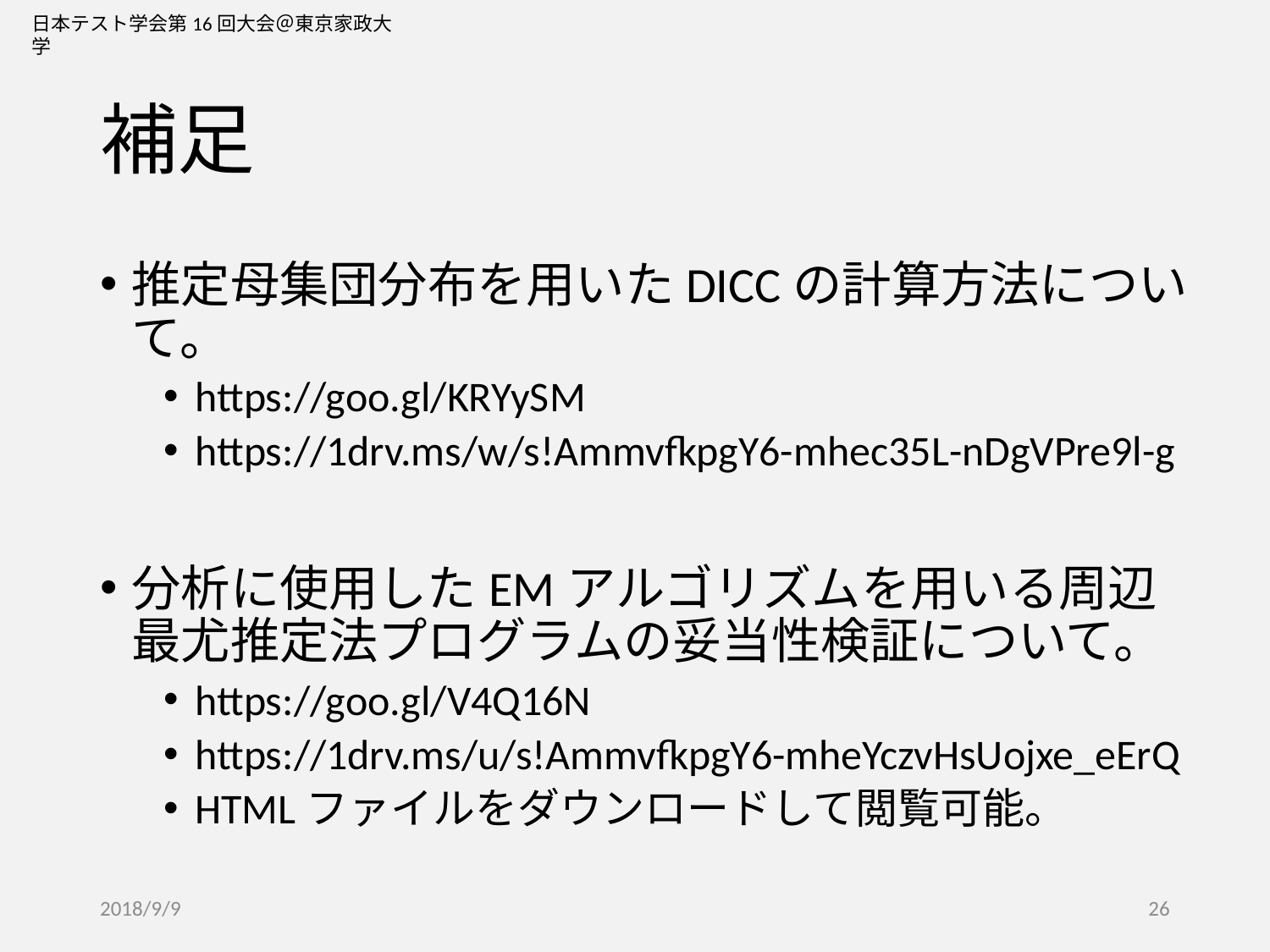

# 補足
推定母集団分布を用いたDICCの計算方法について。
https://goo.gl/KRYySM
https://1drv.ms/w/s!AmmvfkpgY6-mhec35L-nDgVPre9l-g

分析に使用したEMアルゴリズムを用いる周辺最尤推定法プログラムの妥当性検証について。
https://goo.gl/V4Q16N
https://1drv.ms/u/s!AmmvfkpgY6-mheYczvHsUojxe_eErQ
HTMLファイルをダウンロードして閲覧可能。
2018/9/9
26